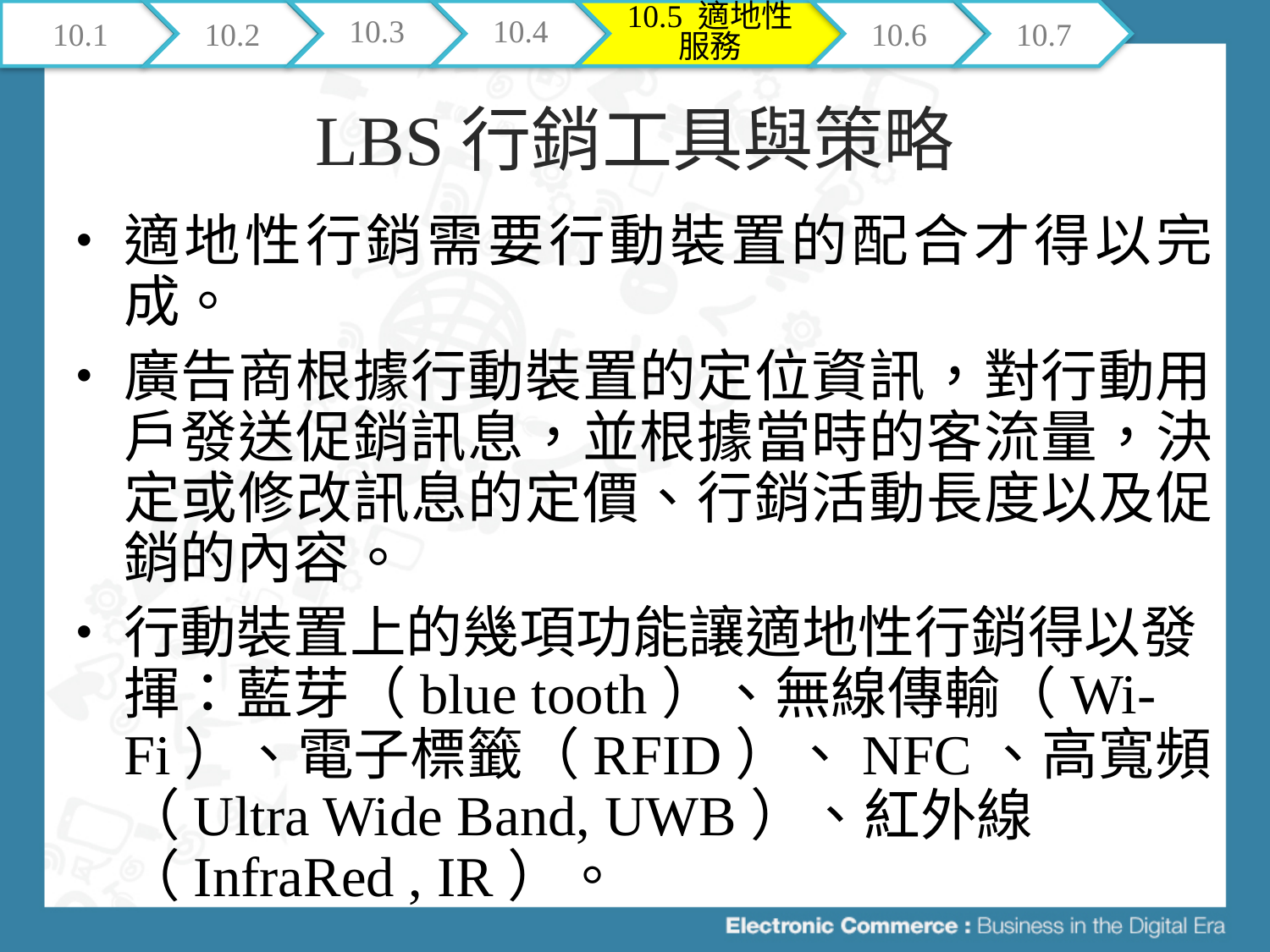

10.1
10.2
10.3
10.4
10.5 適地性服務
10.6
10.7
# LBS行銷工具與策略
適地性行銷需要行動裝置的配合才得以完成。
廣告商根據行動裝置的定位資訊，對行動用戶發送促銷訊息，並根據當時的客流量，決定或修改訊息的定價、行銷活動長度以及促銷的內容。
行動裝置上的幾項功能讓適地性行銷得以發揮：藍芽（blue tooth）、無線傳輸（Wi-Fi）、電子標籤（RFID）、NFC、高寬頻（Ultra Wide Band, UWB）、紅外線（InfraRed , IR）。